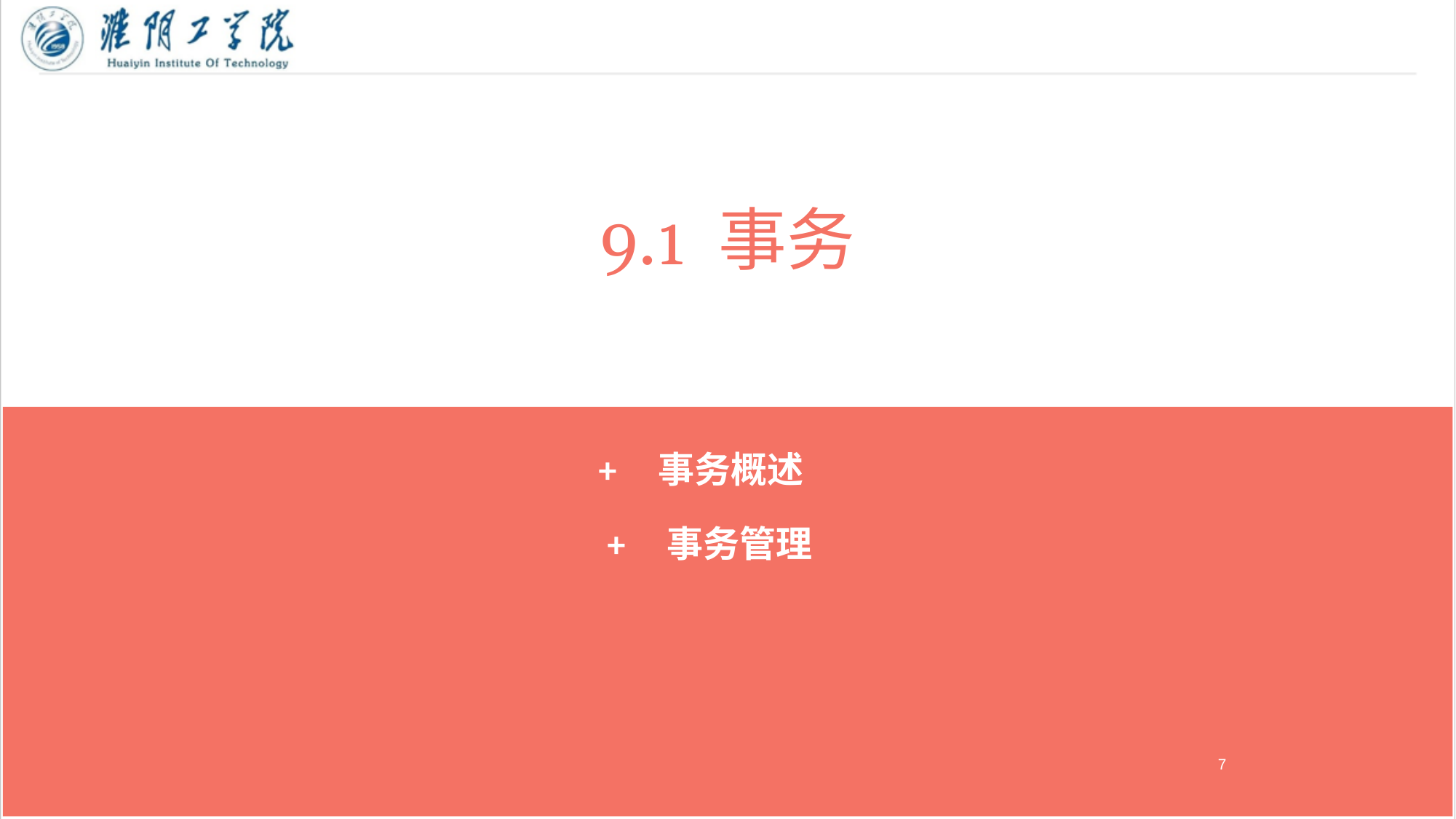

9.1 事务

   +    事务概述
+    事务管理
7